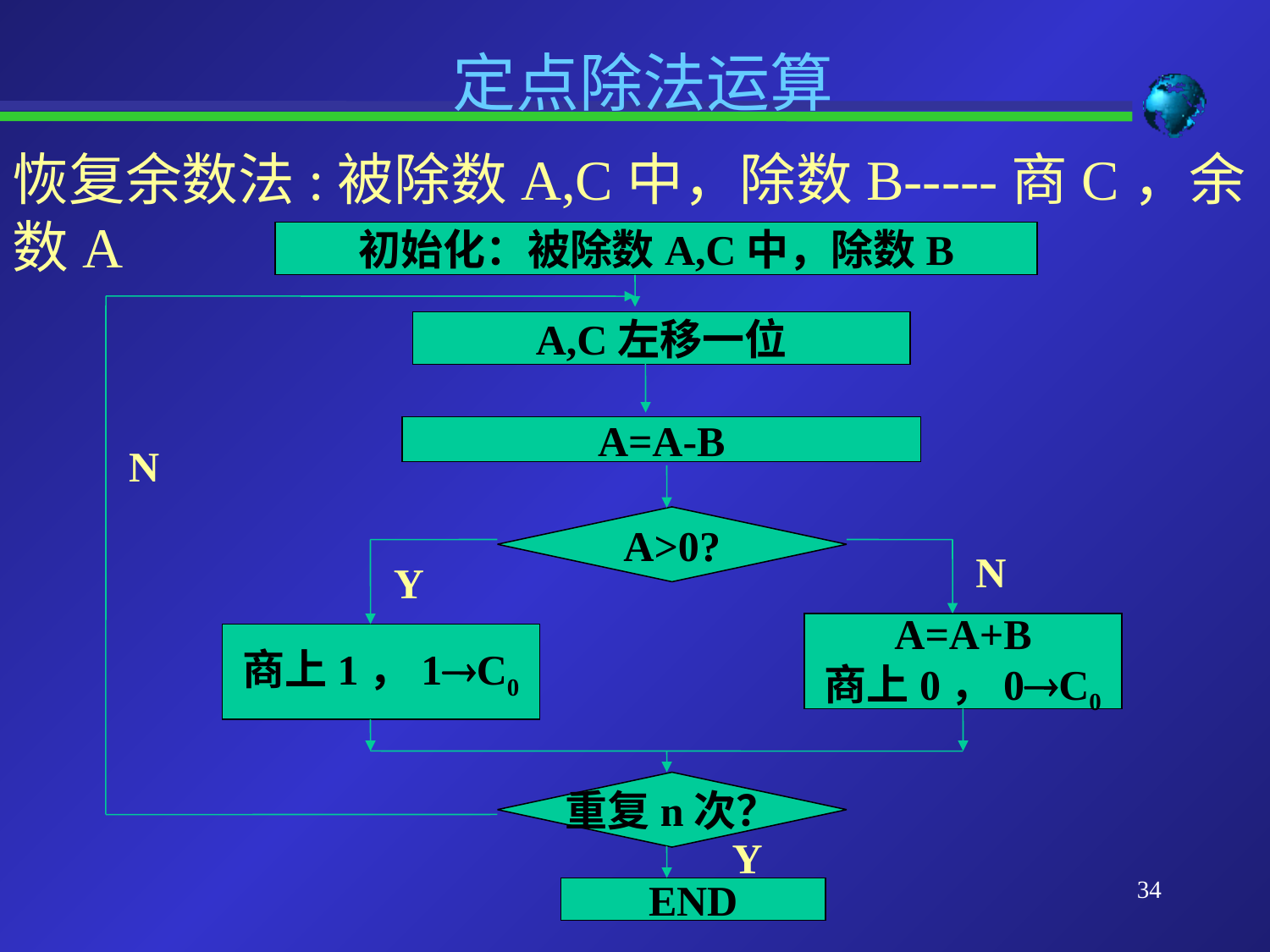

定点除法运算
恢复余数法:被除数A,C中，除数B-----商C，余数A
初始化：被除数A,C中，除数B

A,C左移一位

A=A-B
N

A>0?

N
Y
A=A+B
商上0，0→C0
商上1，1→C0

重复n次？

Y

END
34